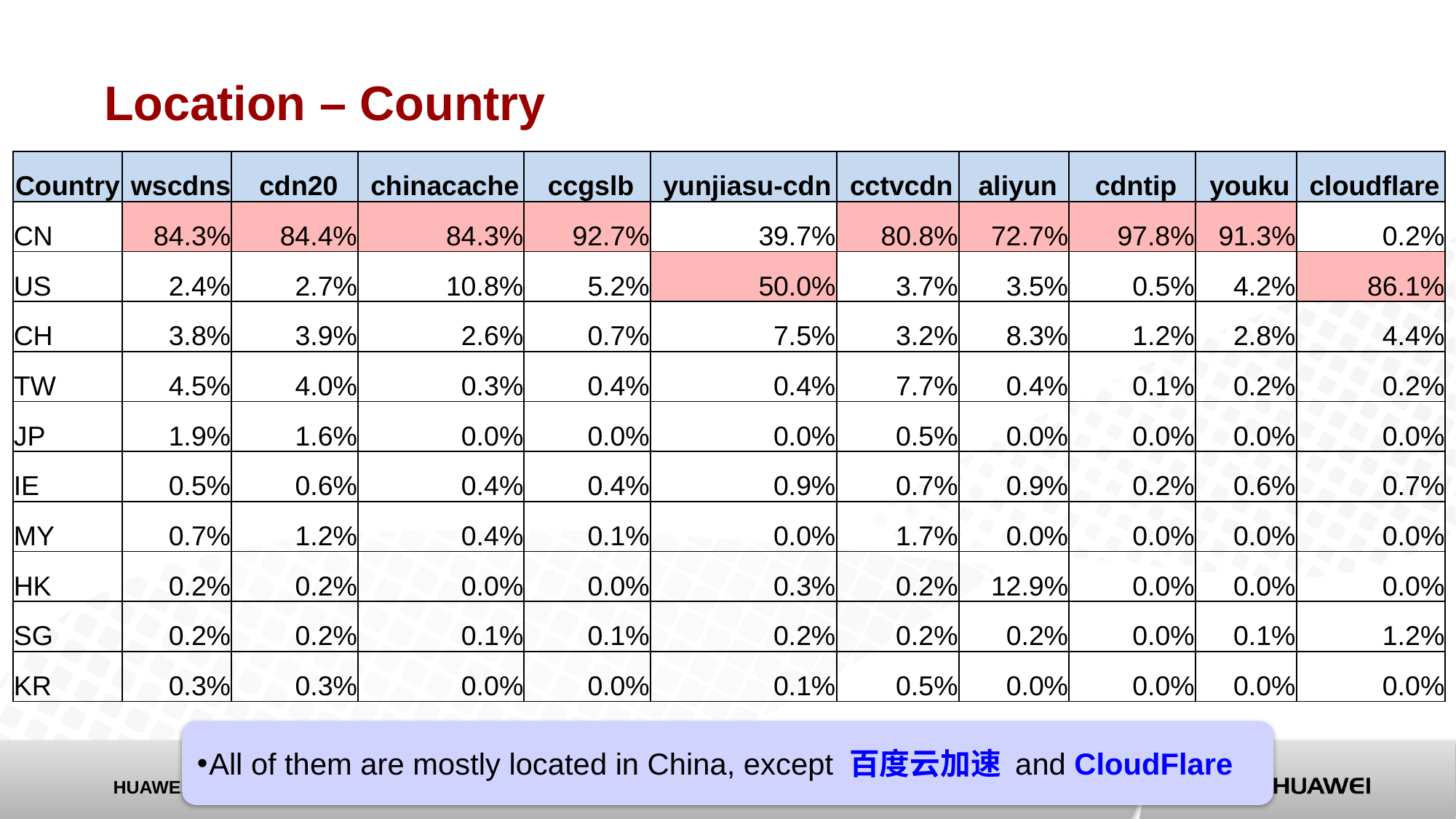

# Location – Country
| Country | wscdns | cdn20 | chinacache | ccgslb | yunjiasu-cdn | cctvcdn | aliyun | cdntip | youku | cloudflare |
| --- | --- | --- | --- | --- | --- | --- | --- | --- | --- | --- |
| CN | 84.3% | 84.4% | 84.3% | 92.7% | 39.7% | 80.8% | 72.7% | 97.8% | 91.3% | 0.2% |
| US | 2.4% | 2.7% | 10.8% | 5.2% | 50.0% | 3.7% | 3.5% | 0.5% | 4.2% | 86.1% |
| CH | 3.8% | 3.9% | 2.6% | 0.7% | 7.5% | 3.2% | 8.3% | 1.2% | 2.8% | 4.4% |
| TW | 4.5% | 4.0% | 0.3% | 0.4% | 0.4% | 7.7% | 0.4% | 0.1% | 0.2% | 0.2% |
| JP | 1.9% | 1.6% | 0.0% | 0.0% | 0.0% | 0.5% | 0.0% | 0.0% | 0.0% | 0.0% |
| IE | 0.5% | 0.6% | 0.4% | 0.4% | 0.9% | 0.7% | 0.9% | 0.2% | 0.6% | 0.7% |
| MY | 0.7% | 1.2% | 0.4% | 0.1% | 0.0% | 1.7% | 0.0% | 0.0% | 0.0% | 0.0% |
| HK | 0.2% | 0.2% | 0.0% | 0.0% | 0.3% | 0.2% | 12.9% | 0.0% | 0.0% | 0.0% |
| SG | 0.2% | 0.2% | 0.1% | 0.1% | 0.2% | 0.2% | 0.2% | 0.0% | 0.1% | 1.2% |
| KR | 0.3% | 0.3% | 0.0% | 0.0% | 0.1% | 0.5% | 0.0% | 0.0% | 0.0% | 0.0% |
All of them are mostly located in China, except 百度云加速 and CloudFlare